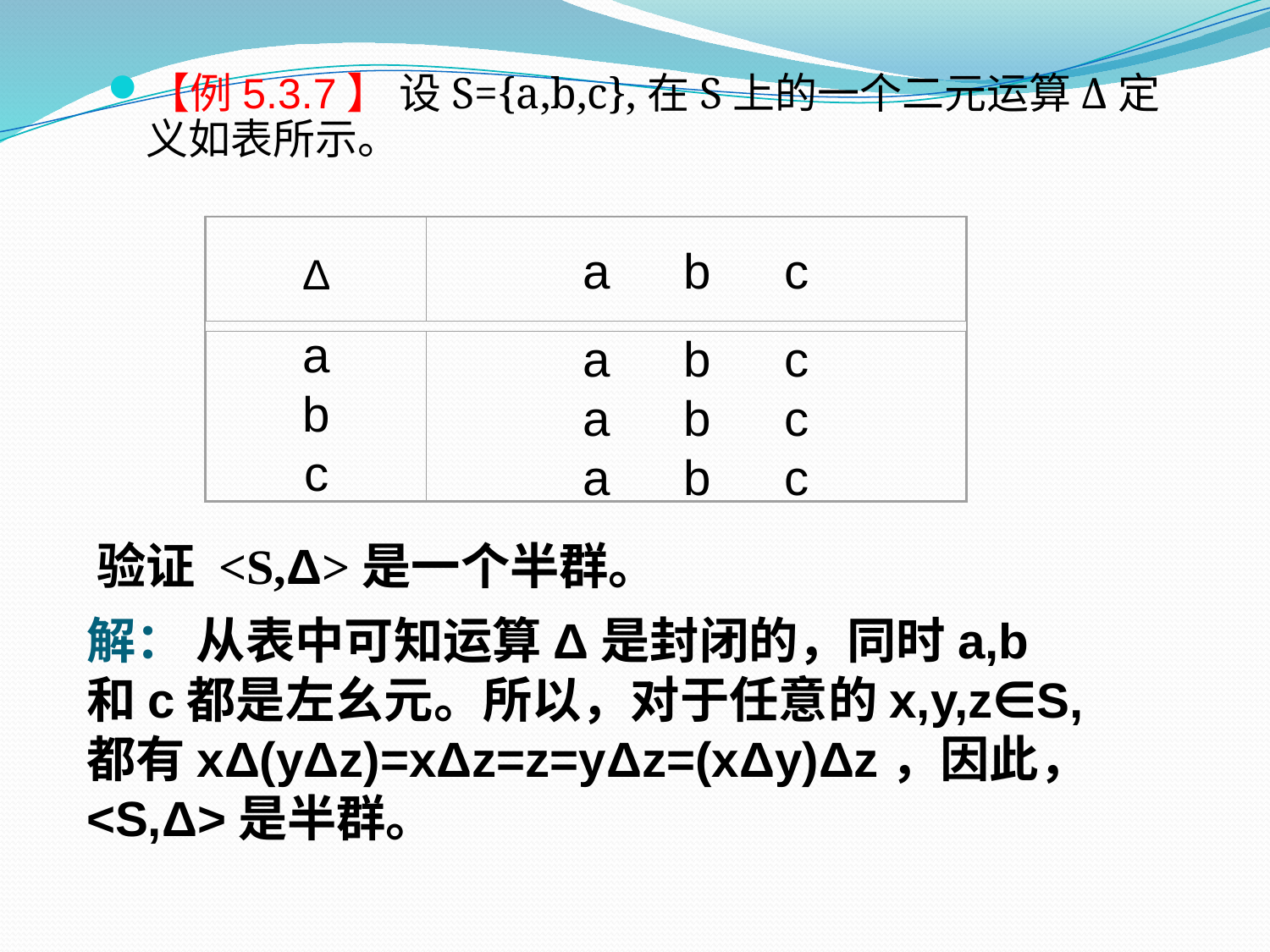

【例5.3.7】 设S={a,b,c},在S上的一个二元运算Δ定义如表所示。

Δ

a　b　c

a
b
c

a　b　c
a　b　c
a　b　c

验证 <S,Δ>是一个半群。

解： 从表中可知运算Δ是封闭的，同时a,b和c都是左幺元。所以，对于任意的x,y,z∈S,都有xΔ(yΔz)=xΔz=z=yΔz=(xΔy)Δz，因此，<S,Δ>是半群。